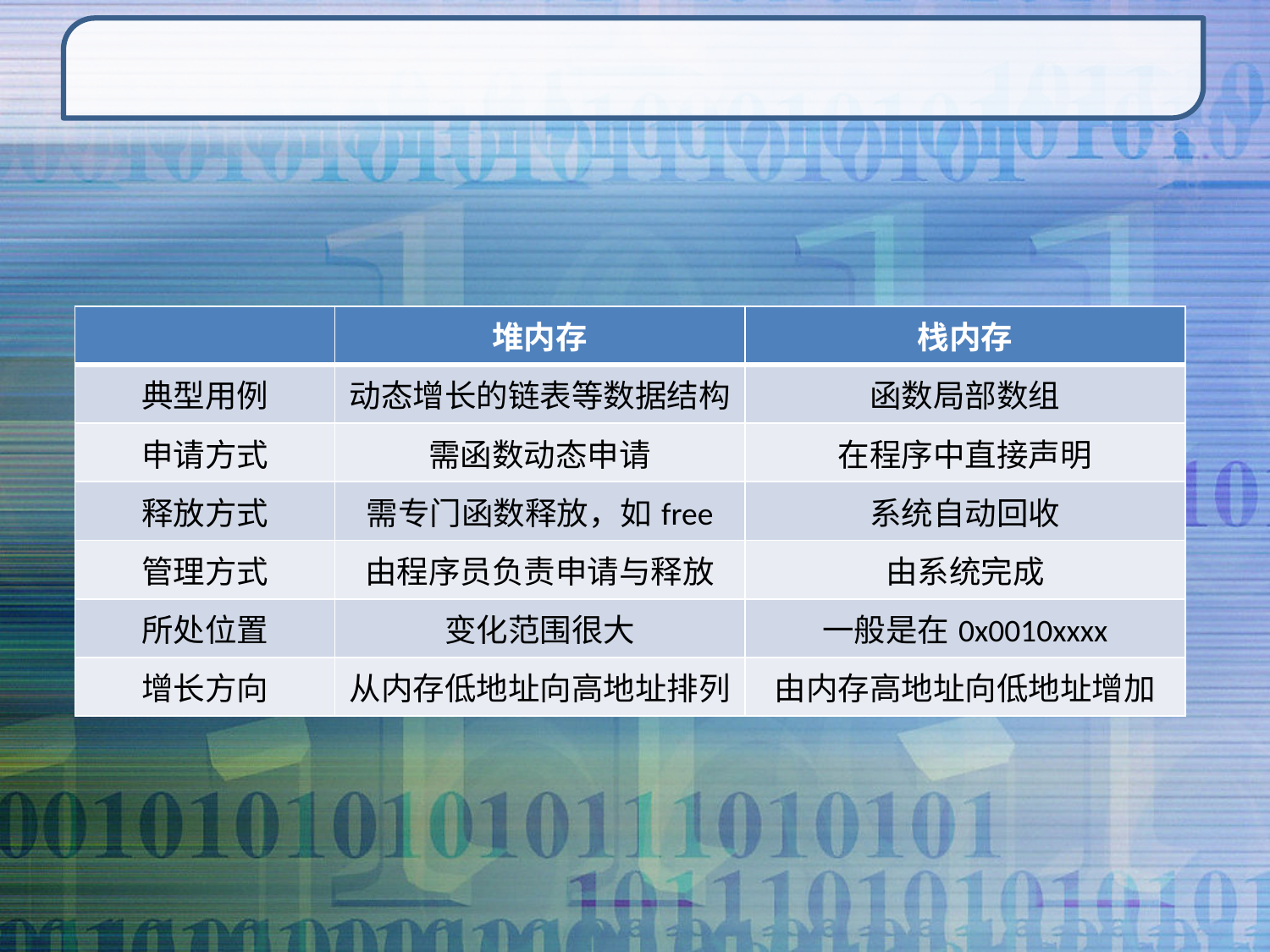

#

|  | 堆内存 | 栈内存 |
| --- | --- | --- |
| 典型用例 | 动态增长的链表等数据结构 | 函数局部数组 |
| 申请方式 | 需函数动态申请 | 在程序中直接声明 |
| 释放方式 | 需专门函数释放，如free | 系统自动回收 |
| 管理方式 | 由程序员负责申请与释放 | 由系统完成 |
| 所处位置 | 变化范围很大 | 一般是在0x0010xxxx |
| 增长方向 | 从内存低地址向高地址排列 | 由内存高地址向低地址增加 |